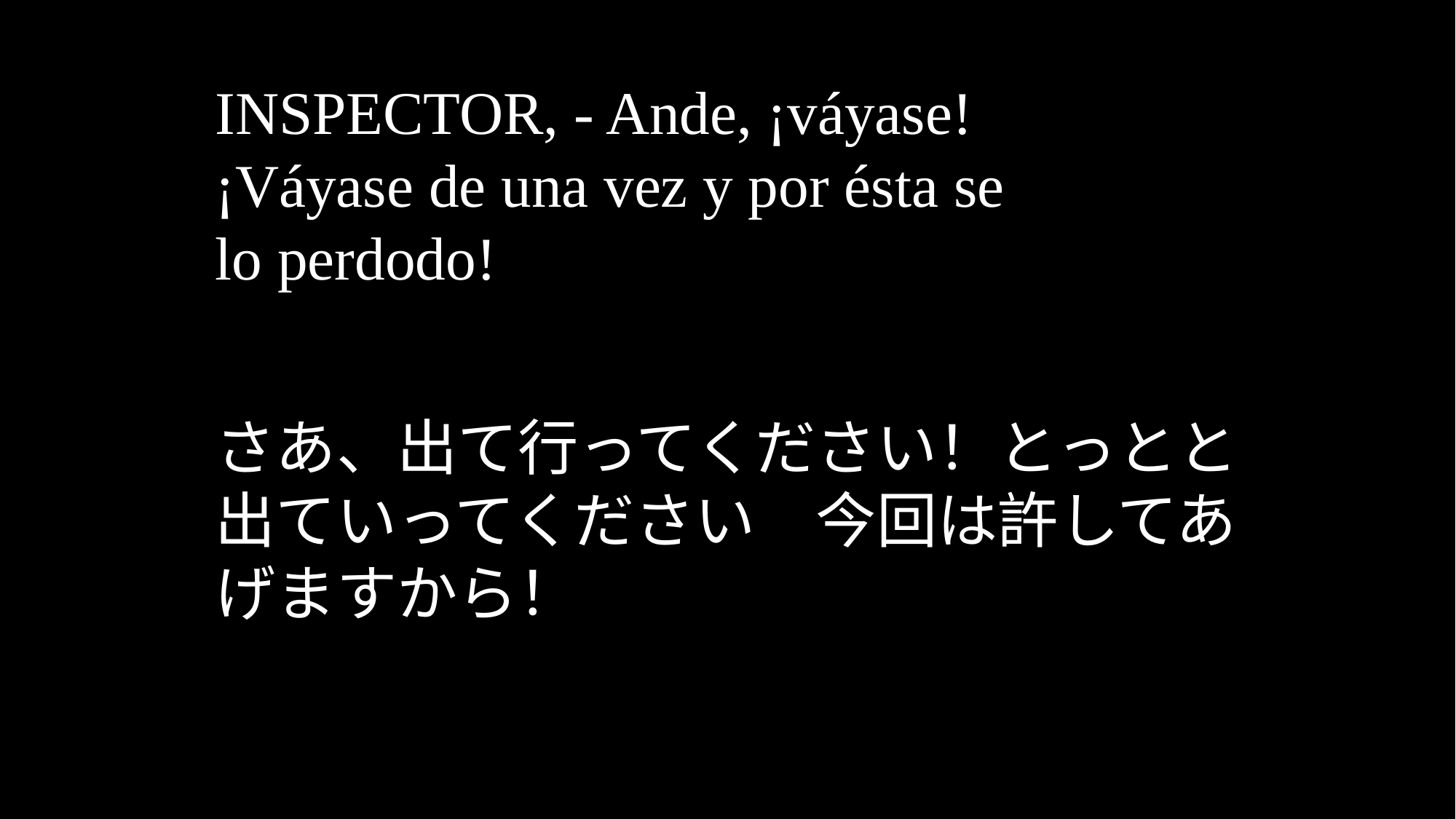

INSPECTOR, - Ande, ¡váyase! ¡Váyase de una vez y por ésta se lo perdodo!

さあ、出て行ってください！とっとと出ていってください　今回は許してあげますから！